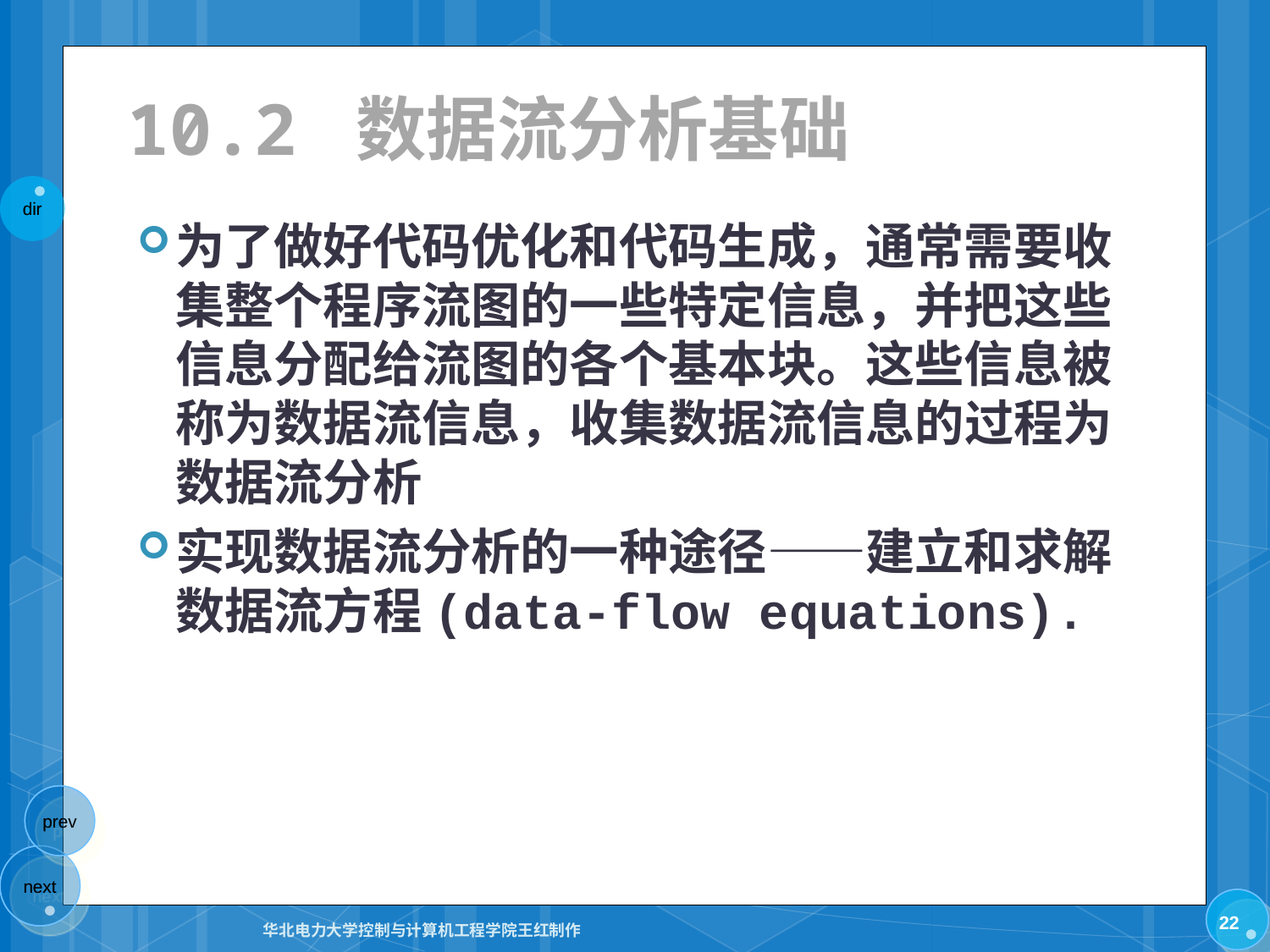

# 10.2 数据流分析基础
为了做好代码优化和代码生成，通常需要收集整个程序流图的一些特定信息，并把这些信息分配给流图的各个基本块。这些信息被称为数据流信息，收集数据流信息的过程为数据流分析
实现数据流分析的一种途径——建立和求解数据流方程(data-flow equations).
22
华北电力大学控制与计算机工程学院王红制作